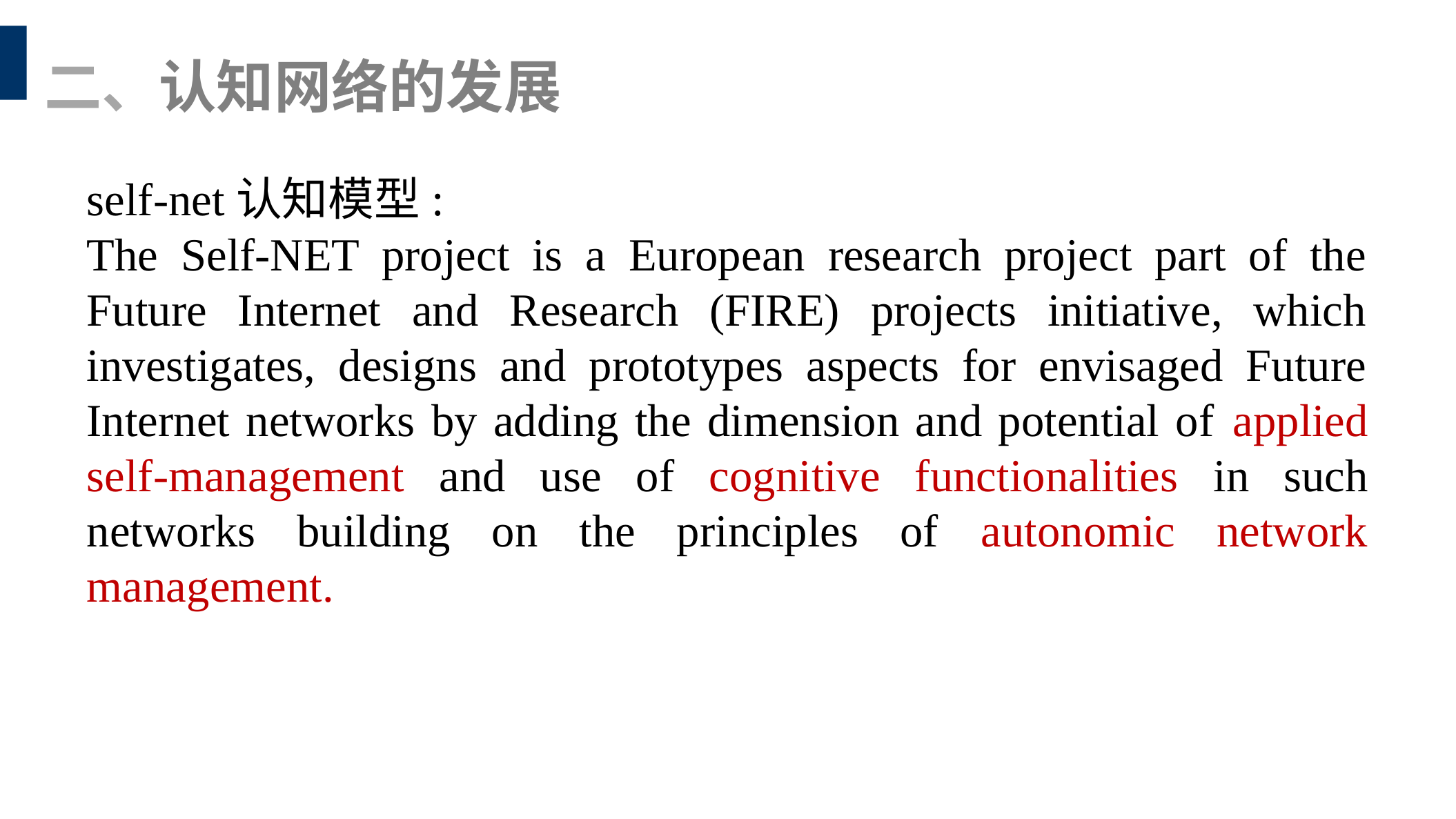

二、认知网络的发展
self-net认知模型:
The Self-NET project is a European research project part of the Future Internet and Research (FIRE) projects initiative, which investigates, designs and prototypes aspects for envisaged Future Internet networks by adding the dimension and potential of applied self-management and use of cognitive functionalities in such networks building on the principles of autonomic network management.